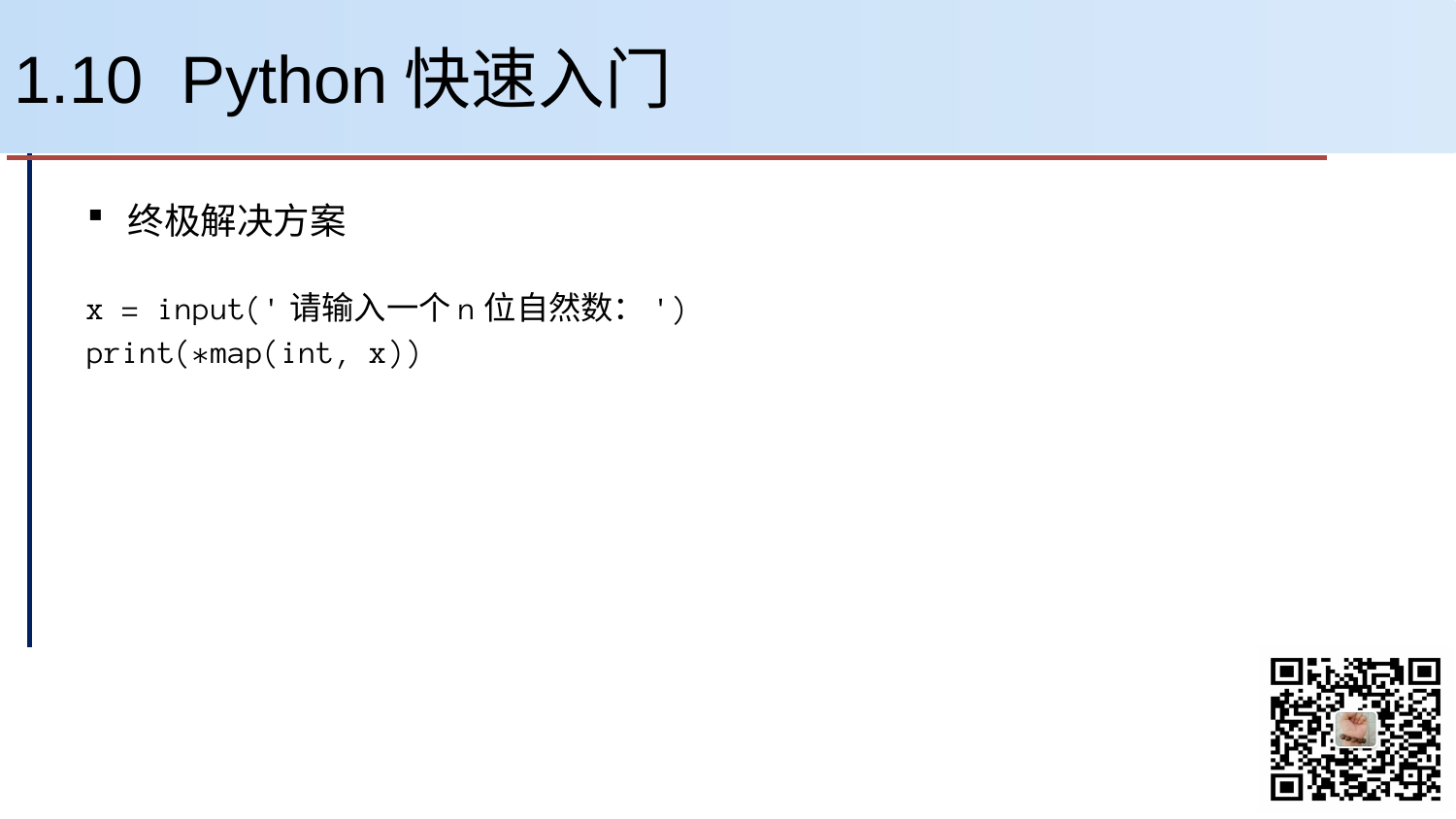

# 1.10  Python快速入门
终极解决方案

x = input('请输入一个n位自然数：')
print(*map(int, x))